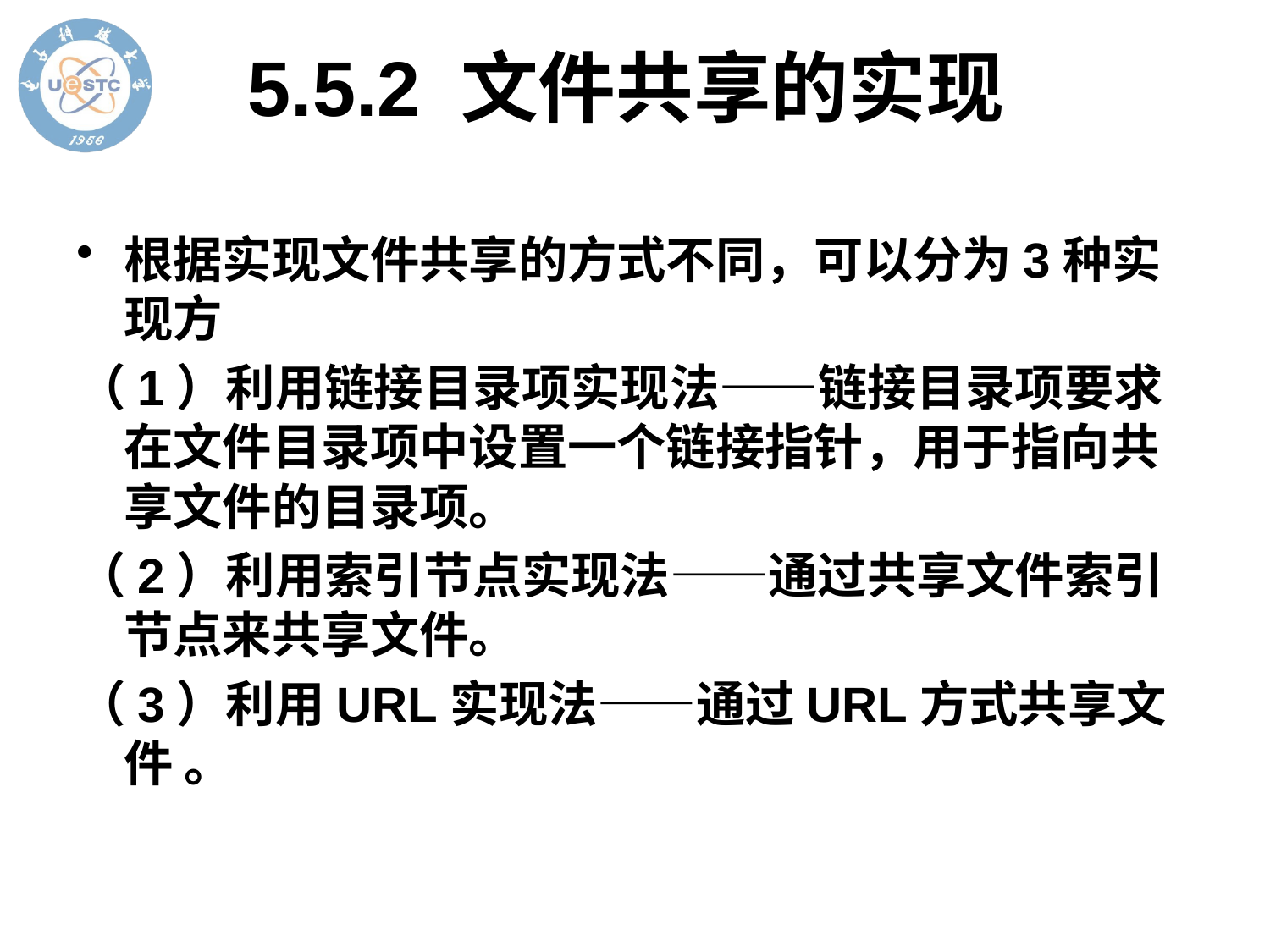

# 5.5.2 文件共享的实现
根据实现文件共享的方式不同，可以分为3种实现方
（1）利用链接目录项实现法——链接目录项要求在文件目录项中设置一个链接指针，用于指向共享文件的目录项。
（2）利用索引节点实现法——通过共享文件索引节点来共享文件。
（3）利用URL实现法——通过URL方式共享文件 。